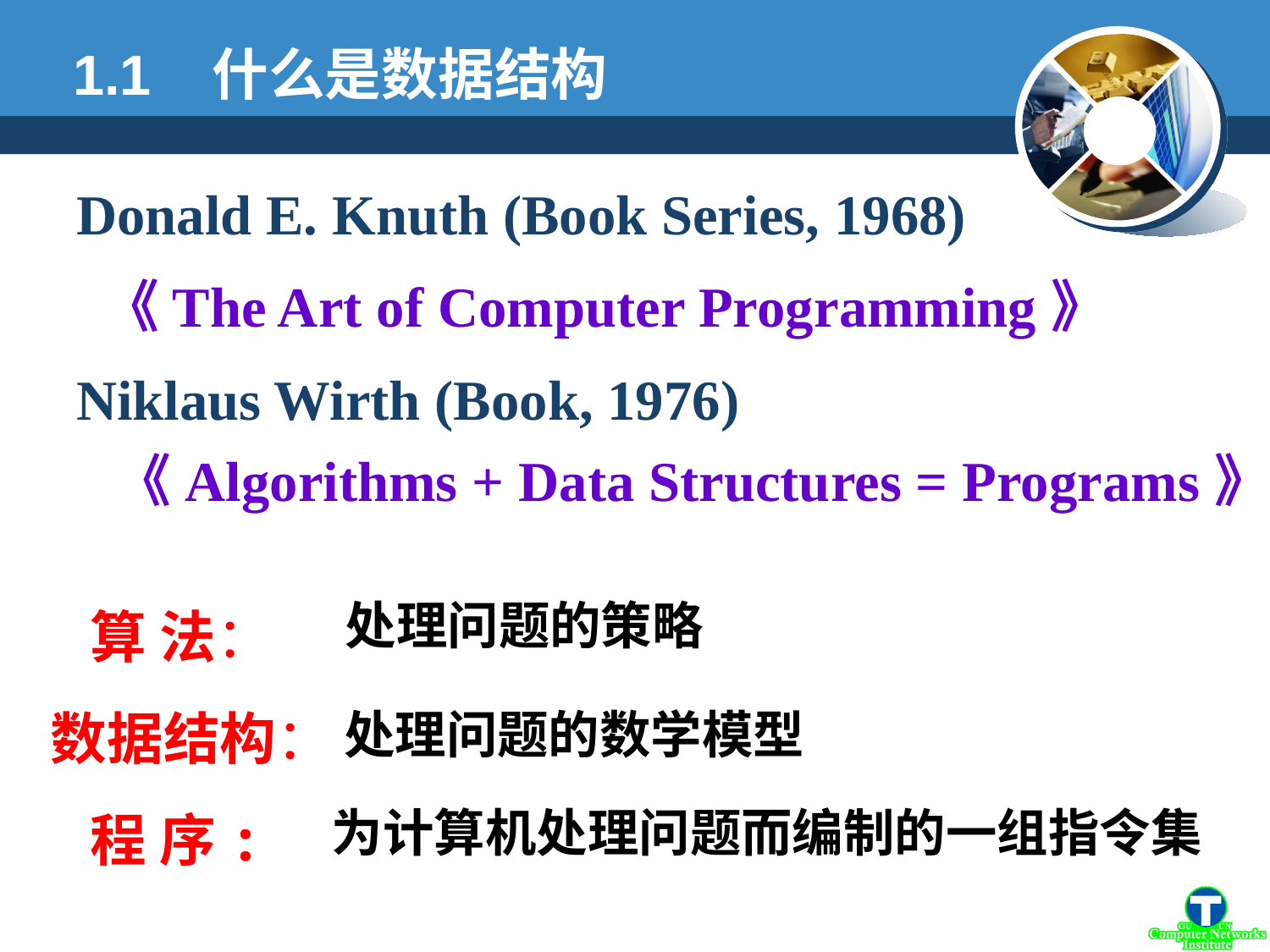

1.1   什么是数据结构
Donald E. Knuth (Book Series, 1968)
 《The Art of Computer Programming》
Niklaus Wirth (Book, 1976)
  《Algorithms + Data Structures = Programs》
  算 法：
数据结构：
  程 序:
处理问题的策略
处理问题的数学模型
为计算机处理问题而编制的一组指令集